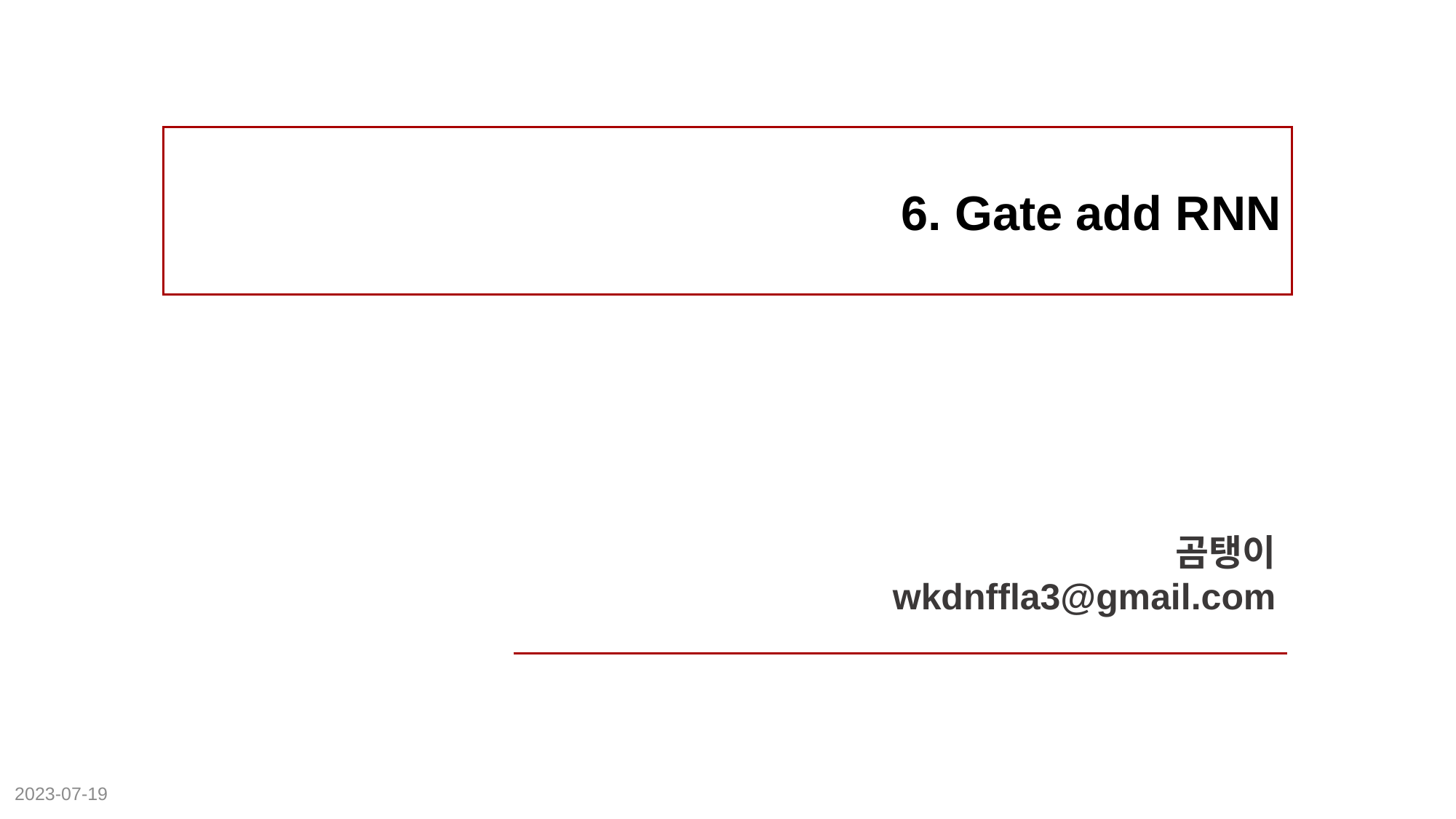

6. Gate add RNN
곰탱이
wkdnffla3@gmail.com
2023-07-19